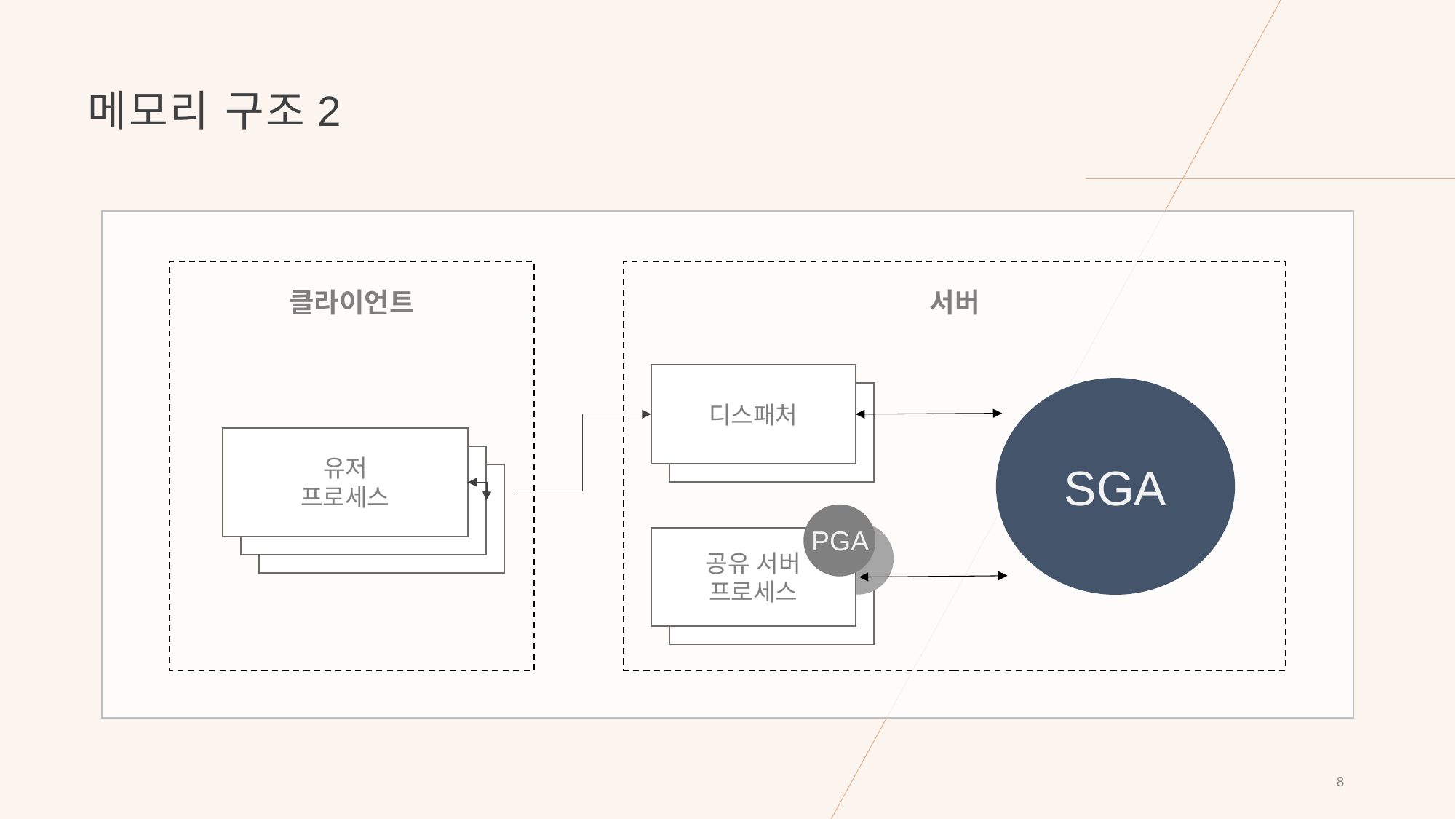

# 메모리 구조2

클라이언트

서버

디스패처

서버
프로세스

유저
프로세스

SGA

PGA
공유 서버
프로세스

서버
프로세스
8